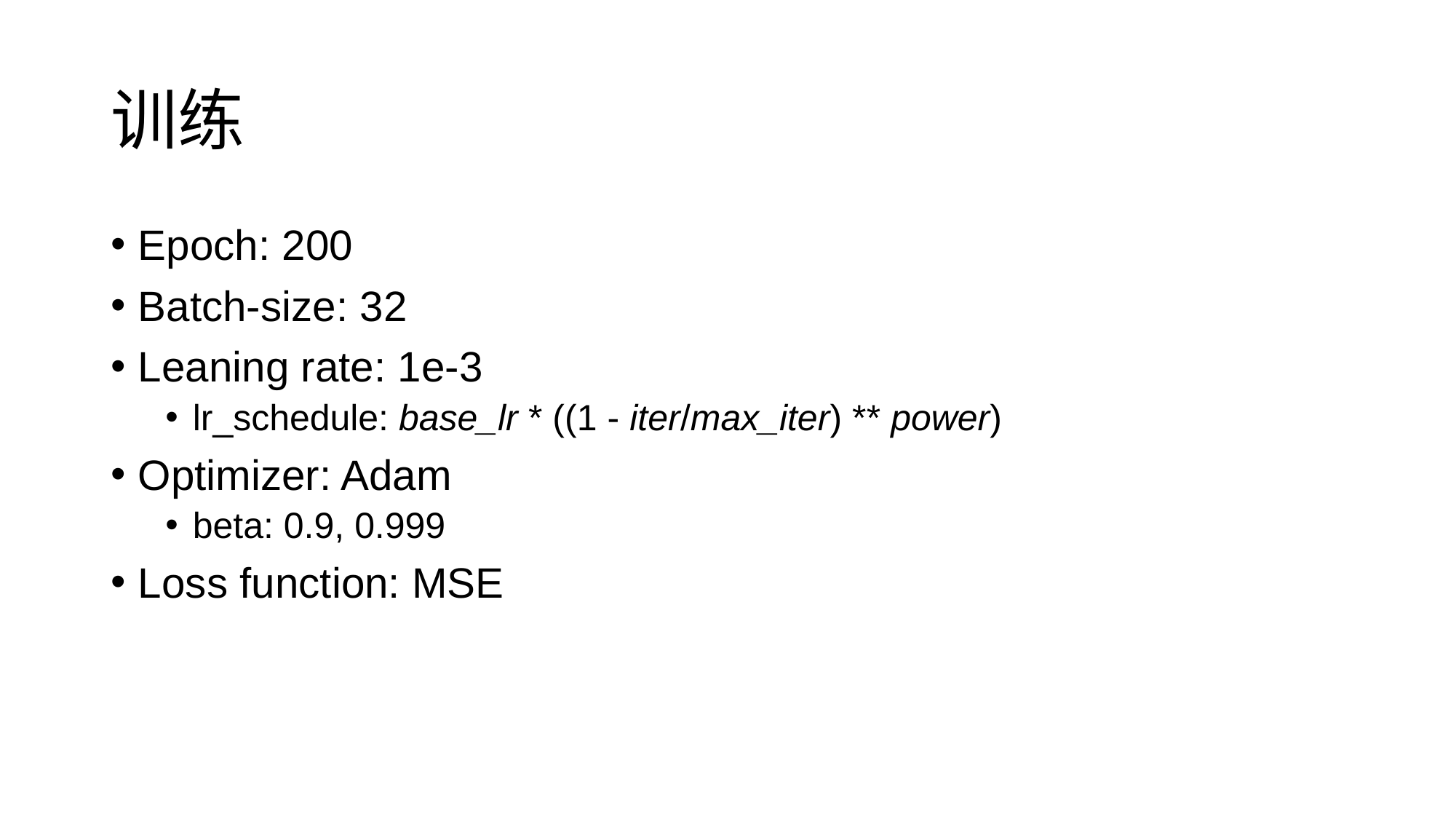

# 训练
Epoch: 200
Batch-size: 32
Leaning rate: 1e-3
lr_schedule: base_lr * ((1 - iter/max_iter) ** power)
Optimizer: Adam
beta: 0.9, 0.999
Loss function: MSE